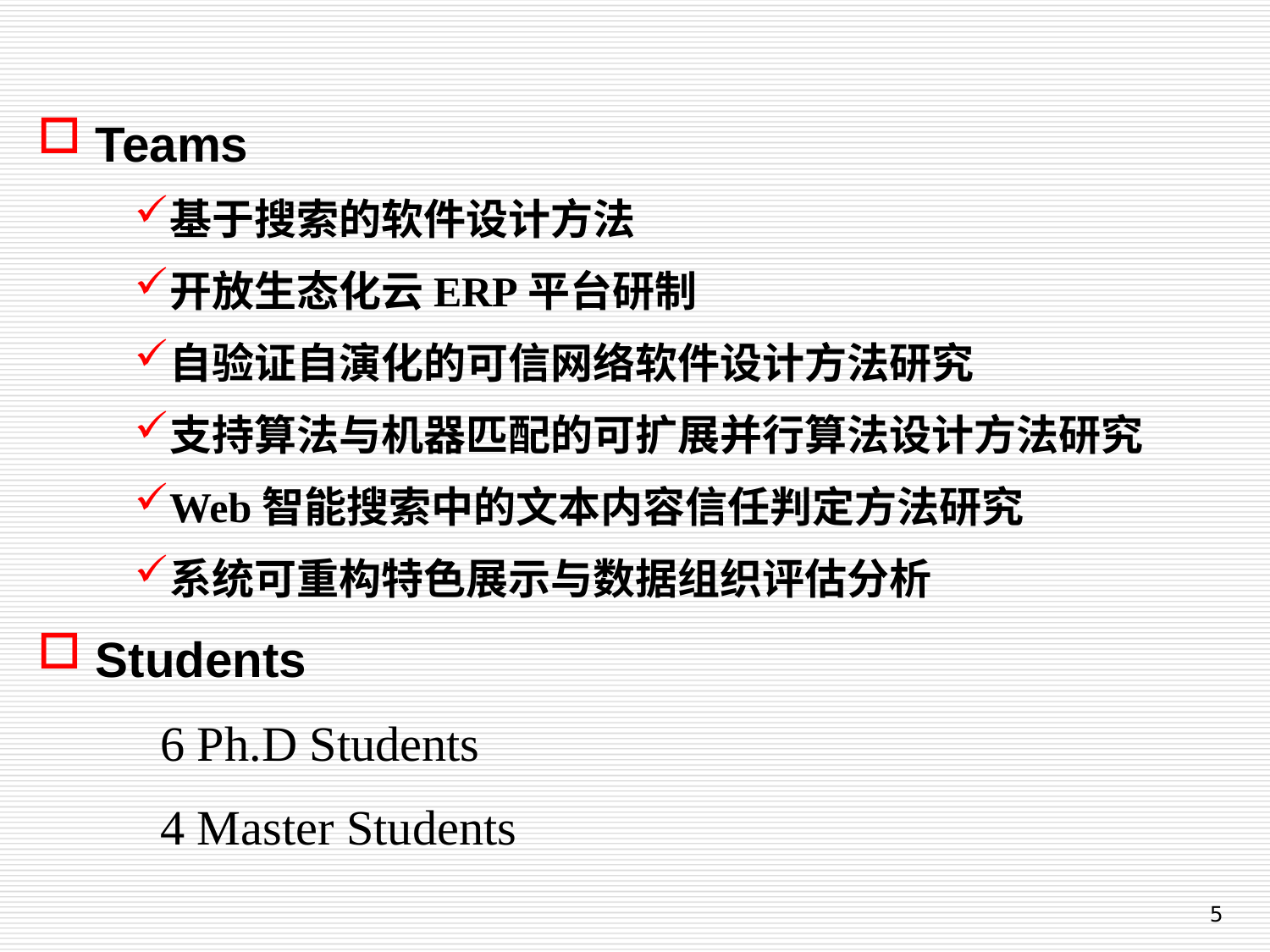

Teams
基于搜索的软件设计方法
开放生态化云ERP平台研制
自验证自演化的可信网络软件设计方法研究
支持算法与机器匹配的可扩展并行算法设计方法研究
Web智能搜索中的文本内容信任判定方法研究
系统可重构特色展示与数据组织评估分析
 Students
          6 Ph.D Students
          4 Master Students

5